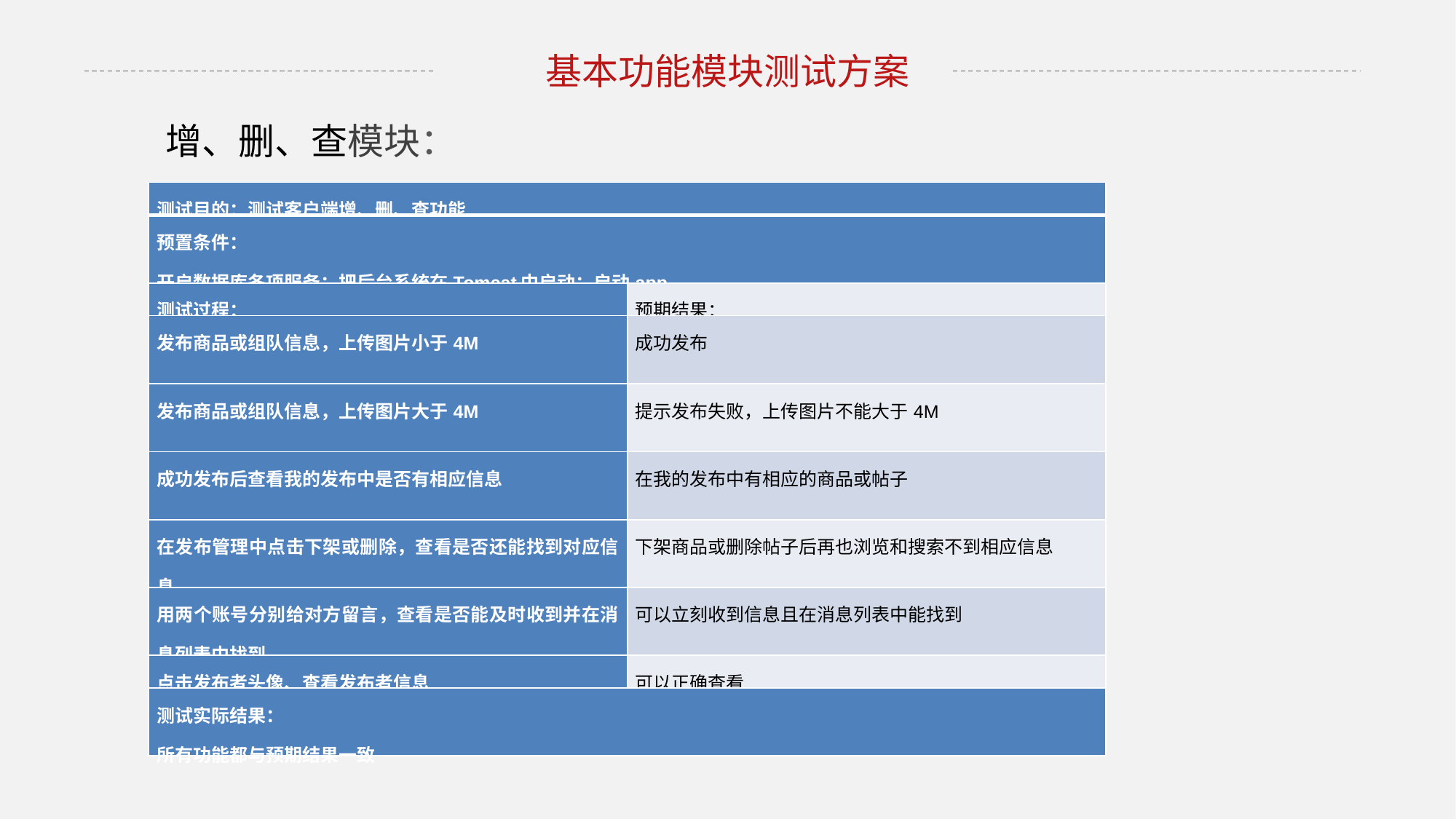

基本功能模块测试方案
增、删、查模块：
| 测试目的：测试客户端增、删、查功能 |  |
| --- | --- |
| 预置条件： 开启数据库各项服务；把后台系统在Tomcat中启动；启动app |  |
| 测试过程： | 预期结果： |
| 发布商品或组队信息，上传图片小于4M | 成功发布 |
| 发布商品或组队信息，上传图片大于4M | 提示发布失败，上传图片不能大于4M |
| 成功发布后查看我的发布中是否有相应信息 | 在我的发布中有相应的商品或帖子 |
| 在发布管理中点击下架或删除，查看是否还能找到对应信息 | 下架商品或删除帖子后再也浏览和搜索不到相应信息 |
| 用两个账号分别给对方留言，查看是否能及时收到并在消息列表中找到 | 可以立刻收到信息且在消息列表中能找到 |
| 点击发布者头像、查看发布者信息 | 可以正确查看 |
| 测试实际结果： 所有功能都与预期结果一致 |  |